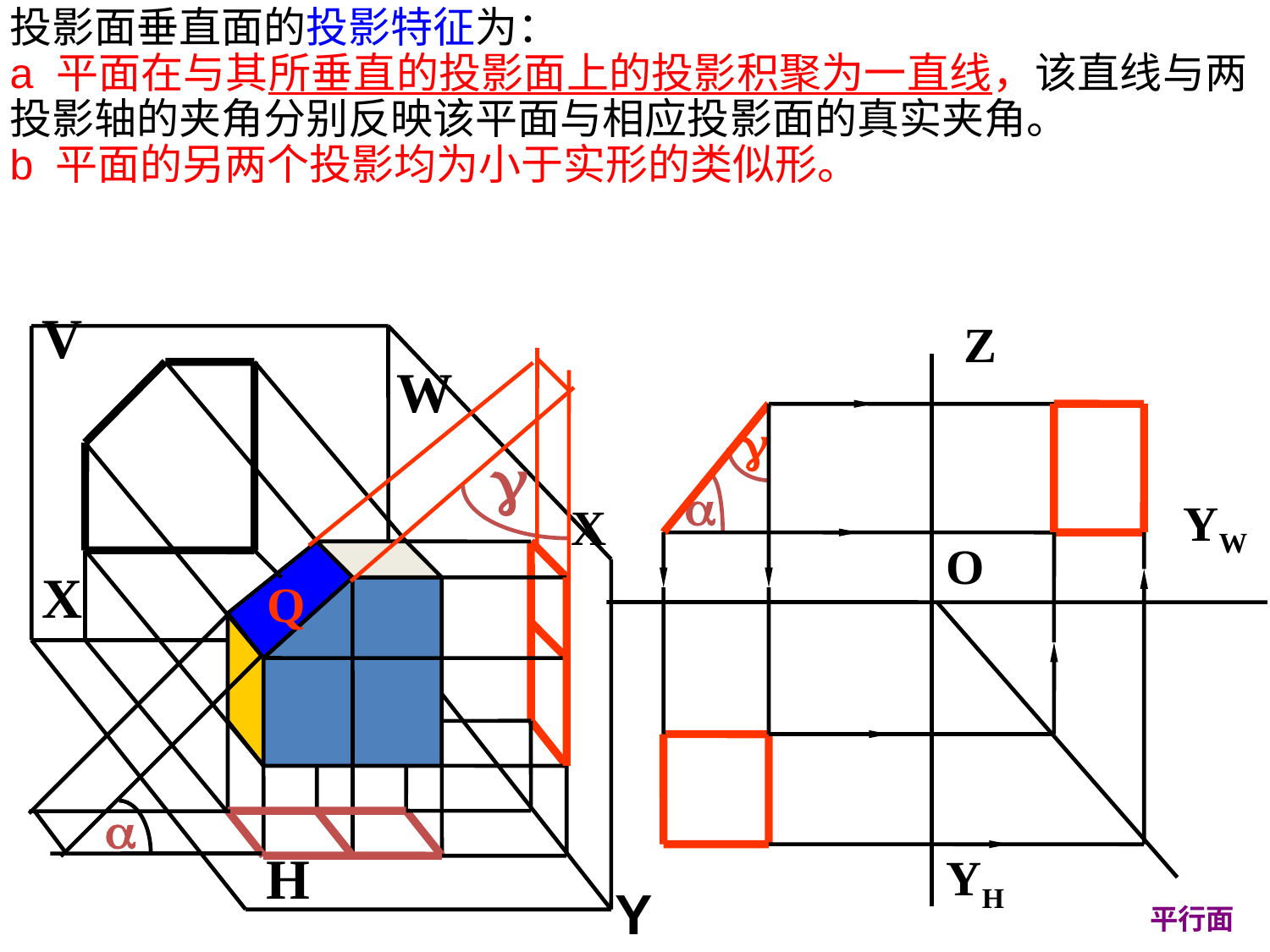

投影面垂直面的投影特征为：
a 平面在与其所垂直的投影面上的投影积聚为一直线，该直线与两投影轴的夹角分别反映该平面与相应投影面的真实夹角。
b 平面的另两个投影均为小于实形的类似形。
V

γ

W

X
Q

α

H

Z

YW
X
O

YH
γ

α

Y
平行面